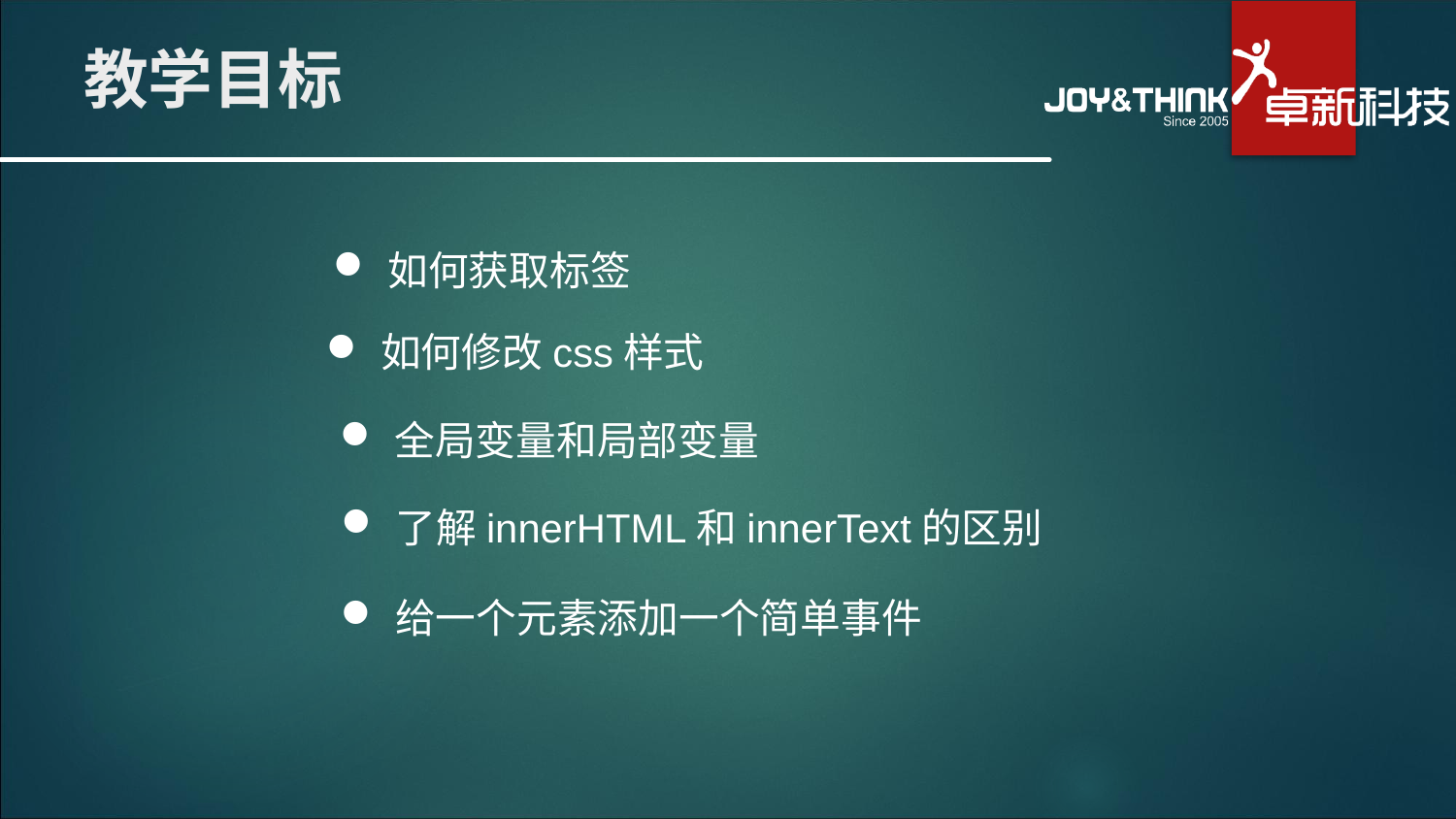

# 教学目标
如何获取标签
如何修改css样式
全局变量和局部变量
了解innerHTML和innerText的区别
给一个元素添加一个简单事件